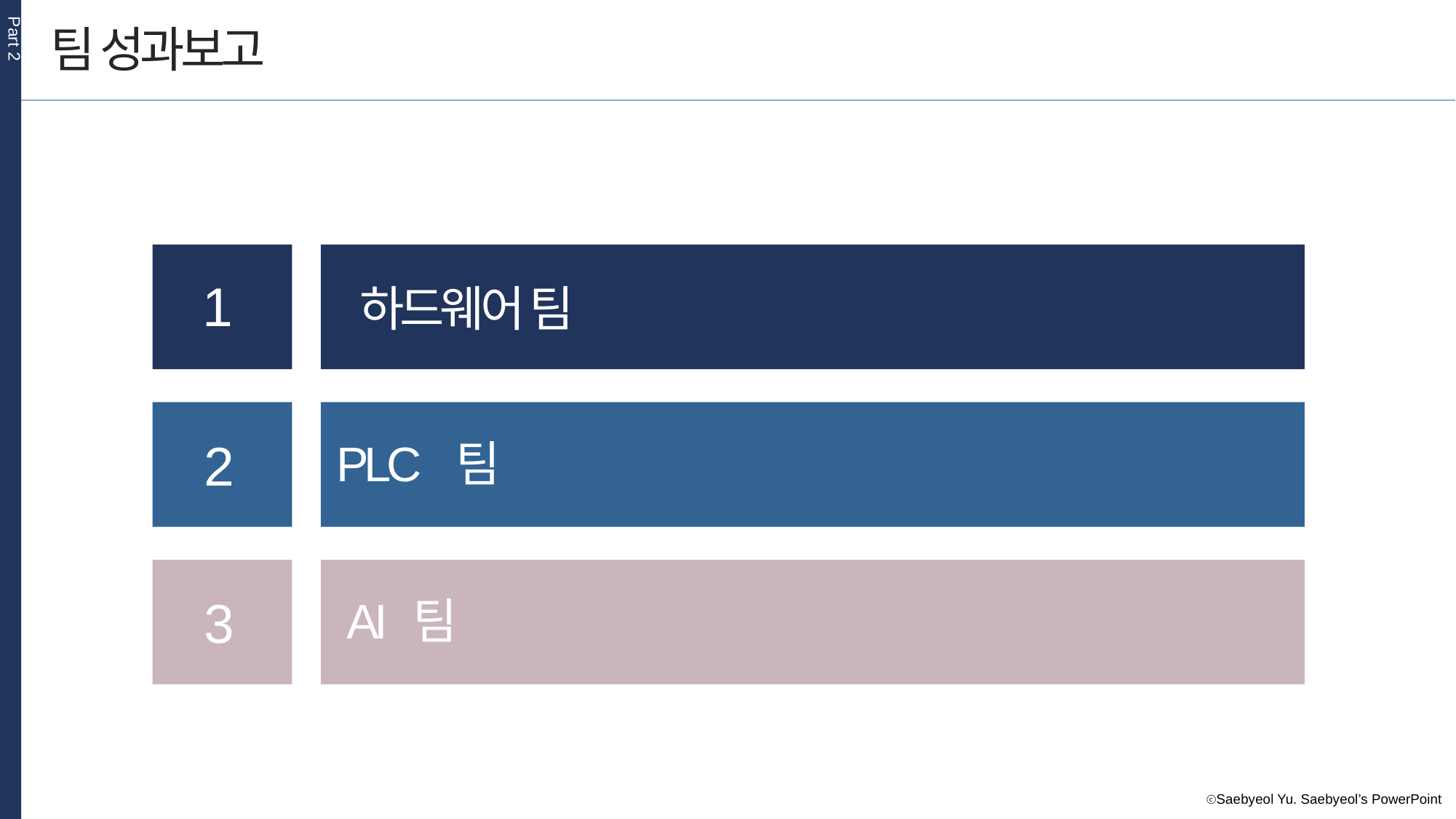

Part 2
팀 성과보고

1
하드웨어 팀

2
PLC  팀

3
AI 팀